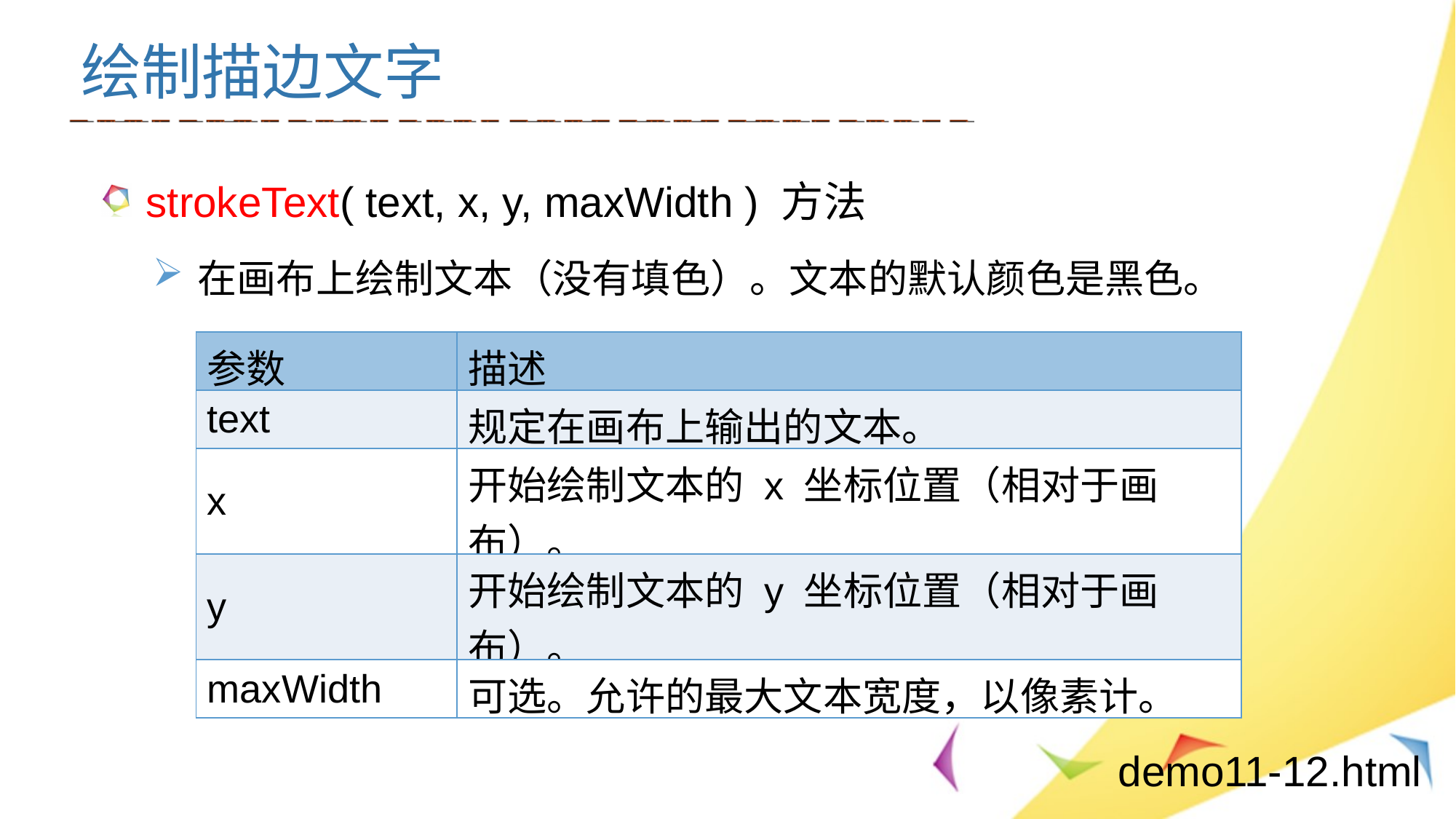

绘制描边文字
strokeText( text, x, y, maxWidth ) 方法
在画布上绘制文本（没有填色）。文本的默认颜色是黑色。
| 参数 | 描述 |
| --- | --- |
| text | 规定在画布上输出的文本。 |
| x | 开始绘制文本的 x 坐标位置（相对于画布）。 |
| y | 开始绘制文本的 y 坐标位置（相对于画布）。 |
| maxWidth | 可选。允许的最大文本宽度，以像素计。 |
demo11-12.html